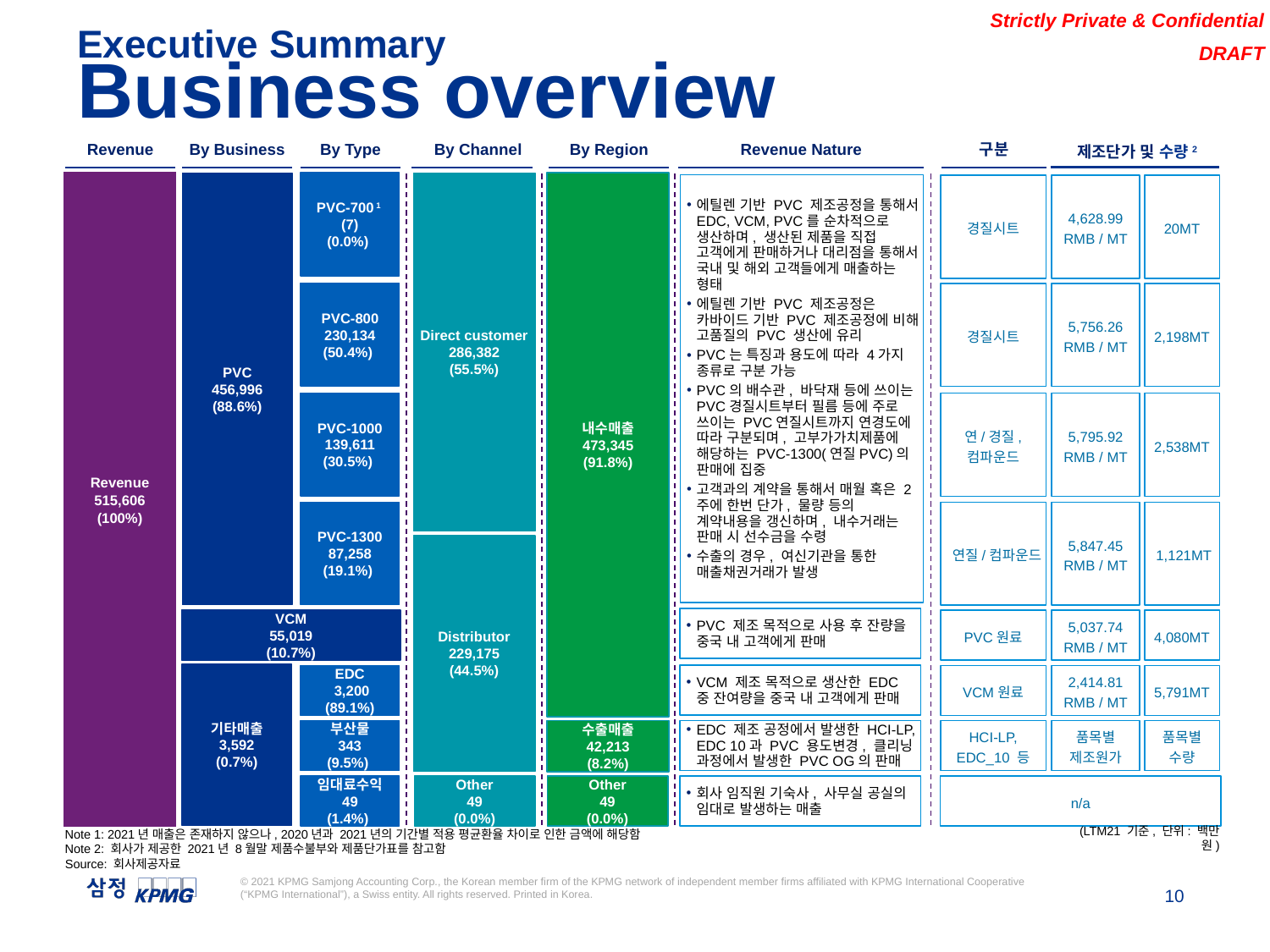

Executive Summary
Business overview
구분
Revenue
By Business
By Type
By Channel
By Region
Revenue Nature
제조단가 및 수량2

Direct customer
286,382
(55.5%)
내수매출
473,345
(91.8%)
Revenue
515,606
(100%)
PVC
456,996
(88.6%)
PVC-700 1
(7)
(0.0%)
에틸렌 기반 PVC 제조공정을 통해서 EDC, VCM, PVC를 순차적으로 생산하며, 생산된 제품을 직접 고객에게 판매하거나 대리점을 통해서 국내 및 해외 고객들에게 매출하는 형태
에틸렌 기반 PVC 제조공정은 카바이드 기반 PVC 제조공정에 비해 고품질의 PVC 생산에 유리
PVC는 특징과 용도에 따라 4가지 종류로 구분 가능
PVC의 배수관, 바닥재 등에 쓰이는 PVC경질시트부터 필름 등에 주로 쓰이는 PVC연질시트까지 연경도에 따라 구분되며, 고부가가치제품에 해당하는 PVC-1300(연질PVC)의 판매에 집중
고객과의 계약을 통해서 매월 혹은 2주에 한번 단가, 물량 등의 계약내용을 갱신하며, 내수거래는 판매 시 선수금을 수령
수출의 경우, 여신기관을 통한 매출채권거래가 발생
경질시트
4,628.99 RMB / MT
20MT
PVC-800
230,134
(50.4%)
경질시트
5,756.26 RMB / MT
2,198MT
PVC-1000
139,611
(30.5%)
연/경질, 컴파운드
5,795.92 RMB / MT
2,538MT
PVC-1300
87,258
(19.1%)
 연질/컴파운드
5,847.45 RMB / MT
 1,121MT
Distributor
229,175
(44.5%)
PVC 제조 목적으로 사용 후 잔량을 중국 내 고객에게 판매
VCM
55,019
(10.7%)
PVC원료
5,037.74 RMB / MT
4,080MT
기타매출
3,592
(0.7%)
VCM 제조 목적으로 생산한 EDC 중 잔여량을 중국 내 고객에게 판매
EDC
 3,200
(89.1%)
VCM원료
2,414.81 RMB / MT
5,791MT
부산물
343
(9.5%)
수출매출
42,213
(8.2%)
EDC 제조 공정에서 발생한 HCI-LP, EDC 10과 PVC 용도변경, 클리닝 과정에서 발생한 PVC OG의 판매
HCI-LP, EDC_10 등
품목별 제조원가
품목별
수량
임대료수익
49
(1.4%)
Other
49
(0.0%)
Other
49
(0.0%)
회사 임직원 기숙사, 사무실 공실의 임대로 발생하는 매출
n/a
(LTM21 기준, 단위: 백만원)
Note 1: 2021년 매출은 존재하지 않으나, 2020년과 2021년의 기간별 적용 평균환율 차이로 인한 금액에 해당함
Note 2: 회사가 제공한 2021년 8월말 제품수불부와 제품단가표를 참고함
Source: 회사제공자료